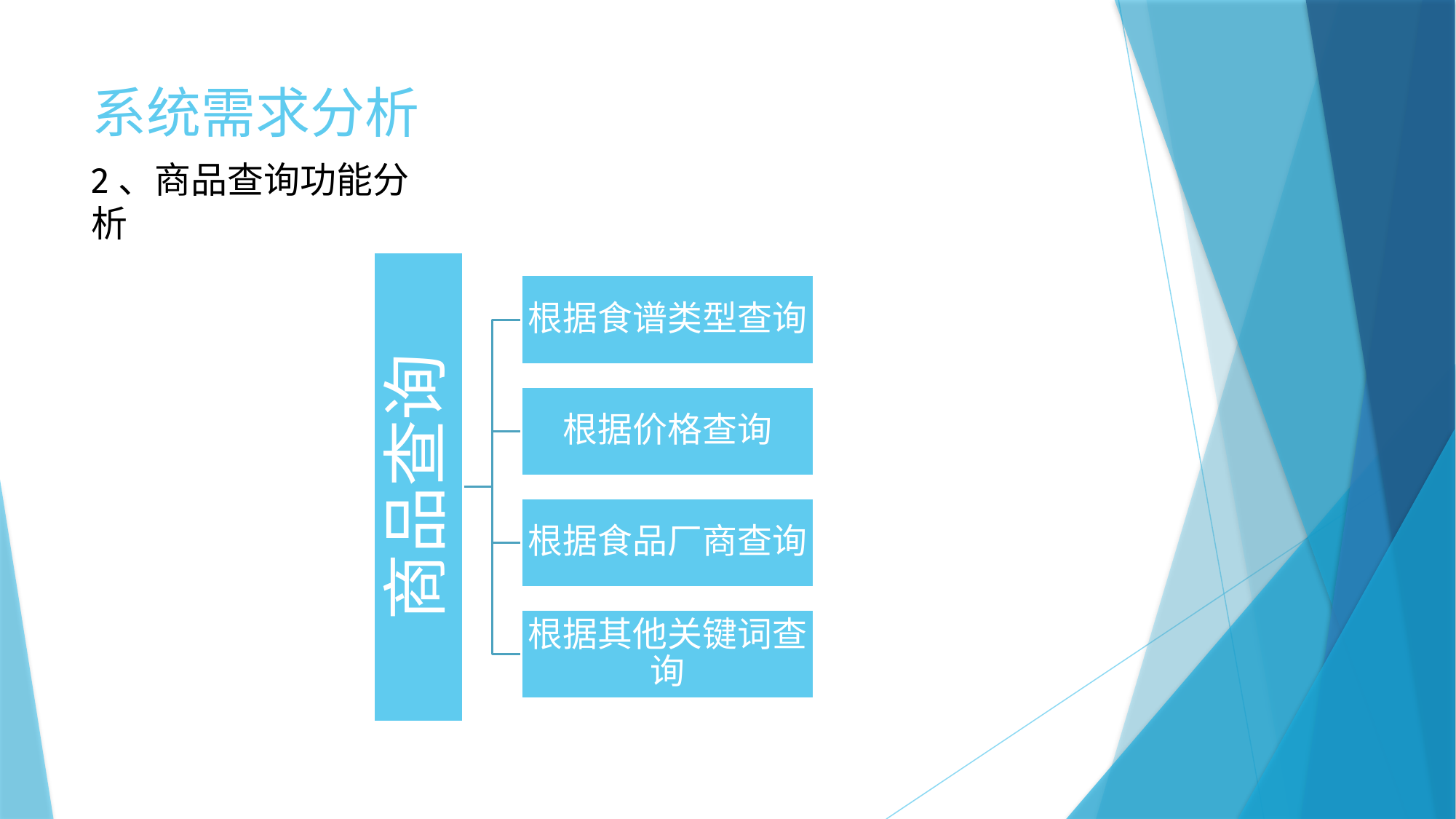

# 系统需求分析
2、商品查询功能分析

商品查询
根据食谱类型查询
根据价格查询
根据食品厂商查询
根据其他关键词查询